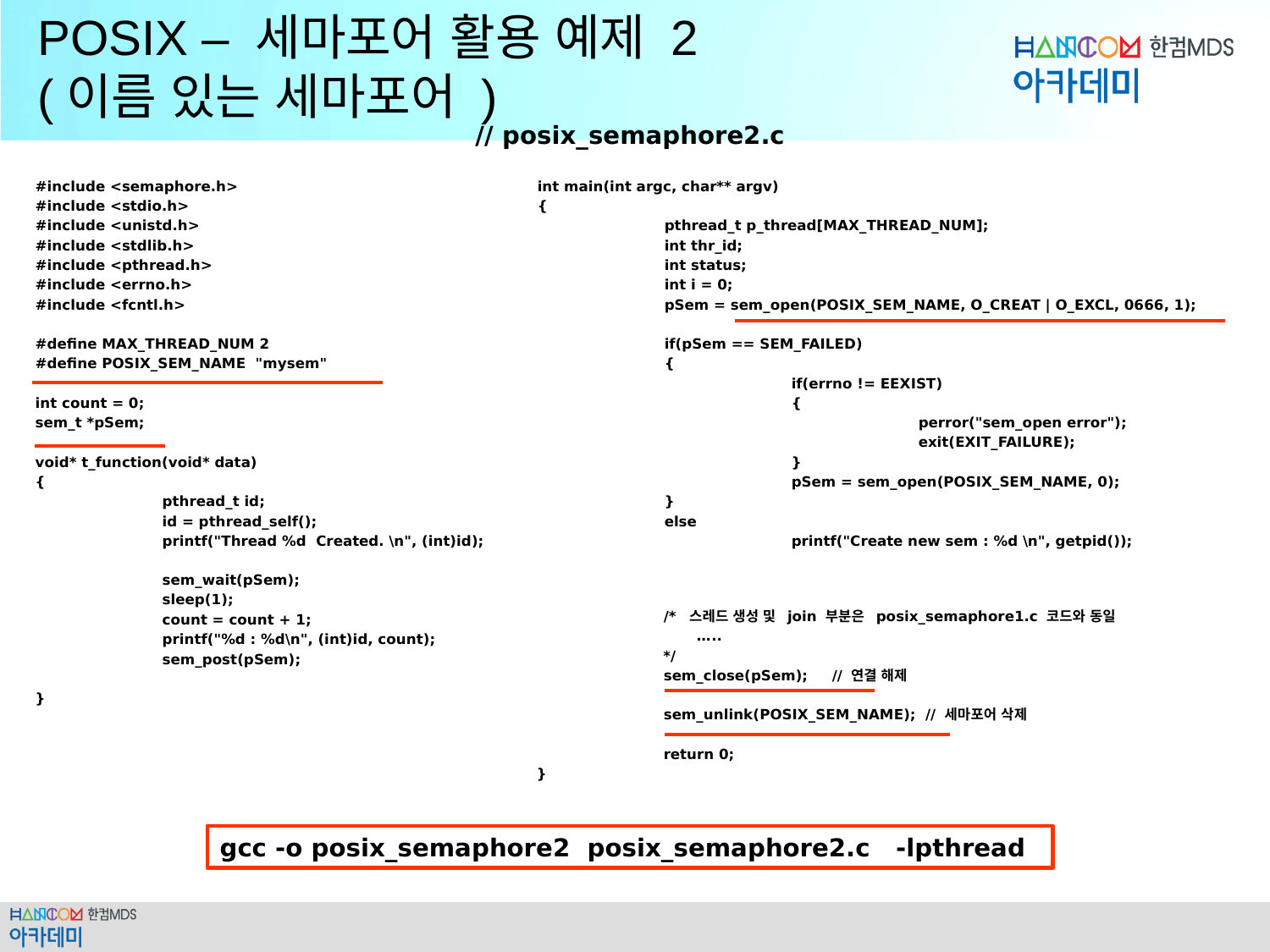

# POSIX – 세마포어 활용 예제 2 (이름 있는 세마포어 )
// posix_semaphore2.c
#include <semaphore.h>
#include <stdio.h>
#include <unistd.h>
#include <stdlib.h>
#include <pthread.h>
#include <errno.h>
#include <fcntl.h>

#define MAX_THREAD_NUM 2
#define POSIX_SEM_NAME  "mysem"

int count = 0;
sem_t *pSem;

void* t_function(void* data)
{
	pthread_t id;
	id = pthread_self();
	printf("Thread %d  Created. \n", (int)id);

	sem_wait(pSem);
	sleep(1);
	count = count + 1;
	printf("%d : %d\n", (int)id, count);
	sem_post(pSem);

}
int main(int argc, char** argv)
{
	pthread_t p_thread[MAX_THREAD_NUM];
	int thr_id;
	int status;
	int i = 0;
	pSem = sem_open(POSIX_SEM_NAME, O_CREAT | O_EXCL, 0666, 1);

	if(pSem == SEM_FAILED)
	{
		if(errno != EEXIST)
		{
			perror("sem_open error");
			exit(EXIT_FAILURE);
		}
		pSem = sem_open(POSIX_SEM_NAME, 0);
	}
	else
		printf("Create new sem : %d \n", getpid());
	/*  스레드 생성 및  join 부분은  posix_semaphore1.c 코드와 동일
                                 …..
                          */
	sem_close(pSem);     // 연결 해제

	sem_unlink(POSIX_SEM_NAME);  // 세마포어 삭제

	return 0;
}
gcc -o posix_semaphore2  posix_semaphore2.c   -lpthread